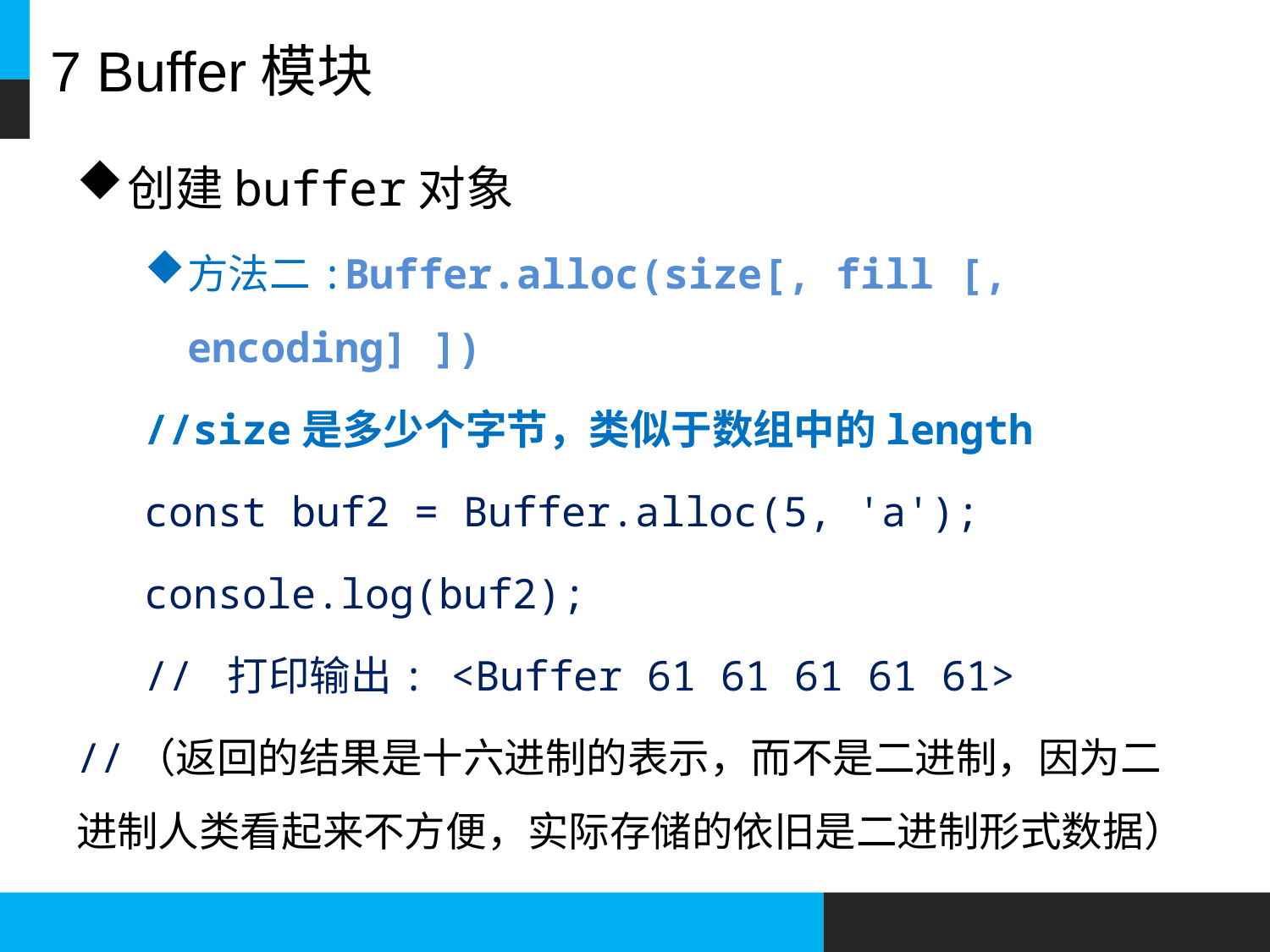

# 7 Buffer模块
创建buffer对象
方法二:Buffer.alloc(size[, fill [, encoding] ])
//size是多少个字节，类似于数组中的length
const buf2 = Buffer.alloc(5, 'a');
console.log(buf2);
// 打印输出: <Buffer 61 61 61 61 61>
//（返回的结果是十六进制的表示，而不是二进制，因为二进制人类看起来不方便，实际存储的依旧是二进制形式数据）